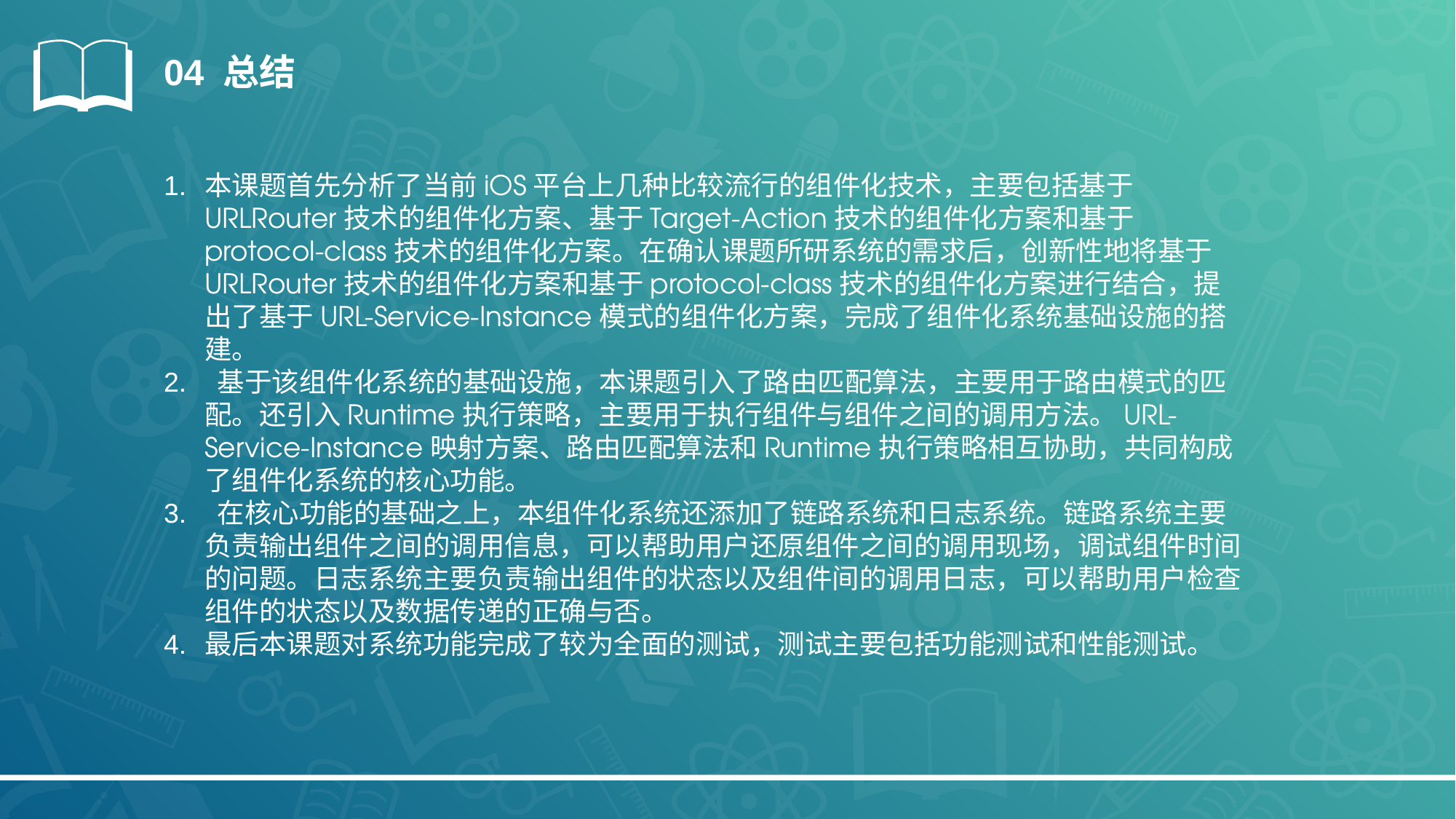

04 总结
本课题首先分析了当前iOS平台上几种比较流行的组件化技术，主要包括基于URLRouter技术的组件化方案、基于Target-Action技术的组件化方案和基于protocol-class技术的组件化方案。在确认课题所研系统的需求后，创新性地将基于URLRouter技术的组件化方案和基于protocol-class技术的组件化方案进行结合，提出了基于URL-Service-Instance模式的组件化方案，完成了组件化系统基础设施的搭建。
 基于该组件化系统的基础设施，本课题引入了路由匹配算法，主要用于路由模式的匹配。还引入Runtime执行策略，主要用于执行组件与组件之间的调用方法。URL-Service-Instance映射方案、路由匹配算法和Runtime执行策略相互协助，共同构成了组件化系统的核心功能。
 在核心功能的基础之上，本组件化系统还添加了链路系统和日志系统。链路系统主要负责输出组件之间的调用信息，可以帮助用户还原组件之间的调用现场，调试组件时间的问题。日志系统主要负责输出组件的状态以及组件间的调用日志，可以帮助用户检查组件的状态以及数据传递的正确与否。
最后本课题对系统功能完成了较为全面的测试，测试主要包括功能测试和性能测试。